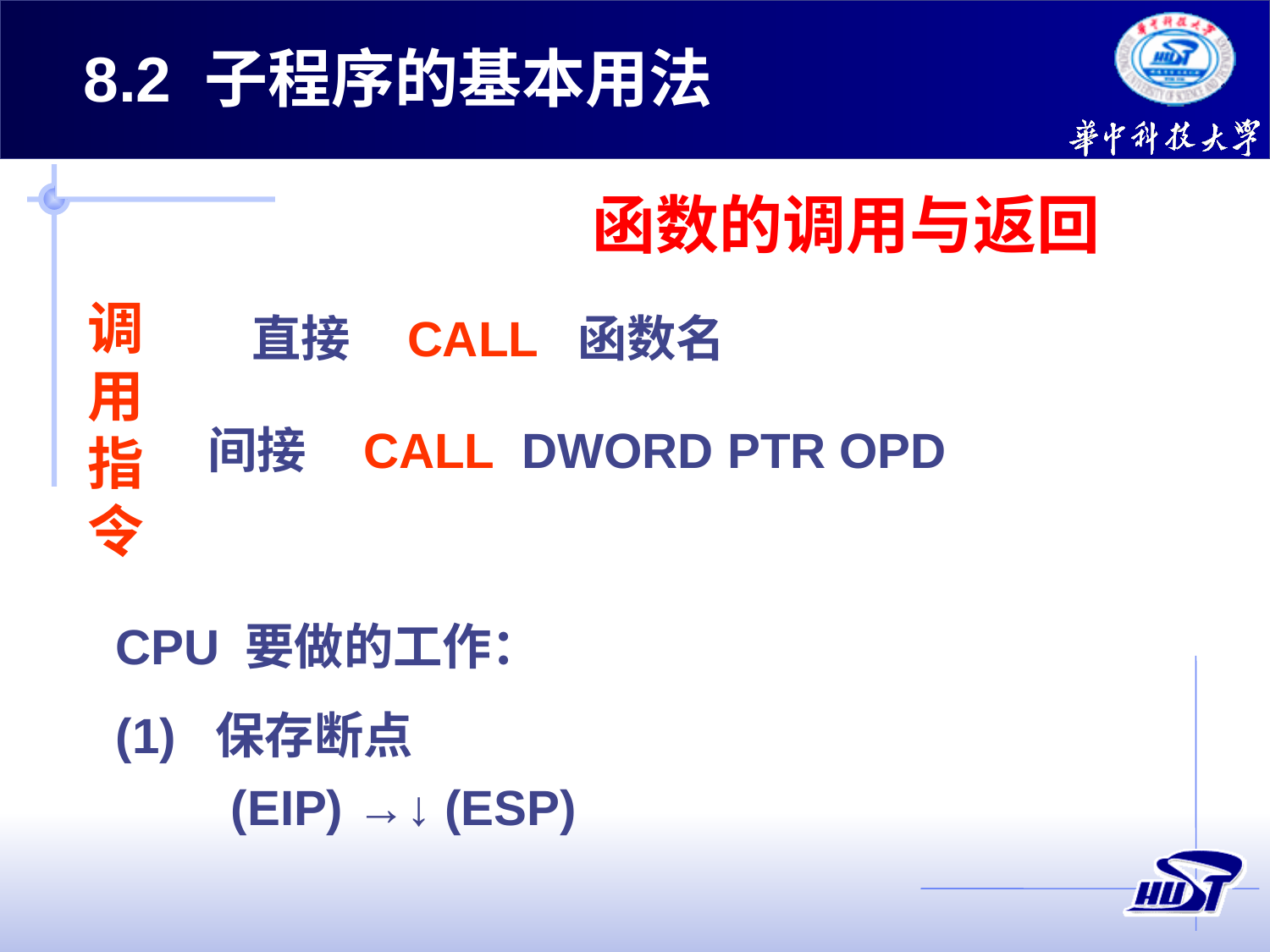

8.2 子程序的基本用法
函数的调用与返回
调用
指令
直接    CALL  函数名
间接    CALL  DWORD PTR OPD
CPU 要做的工作：
(1)  保存断点
    (EIP) →↓ (ESP)